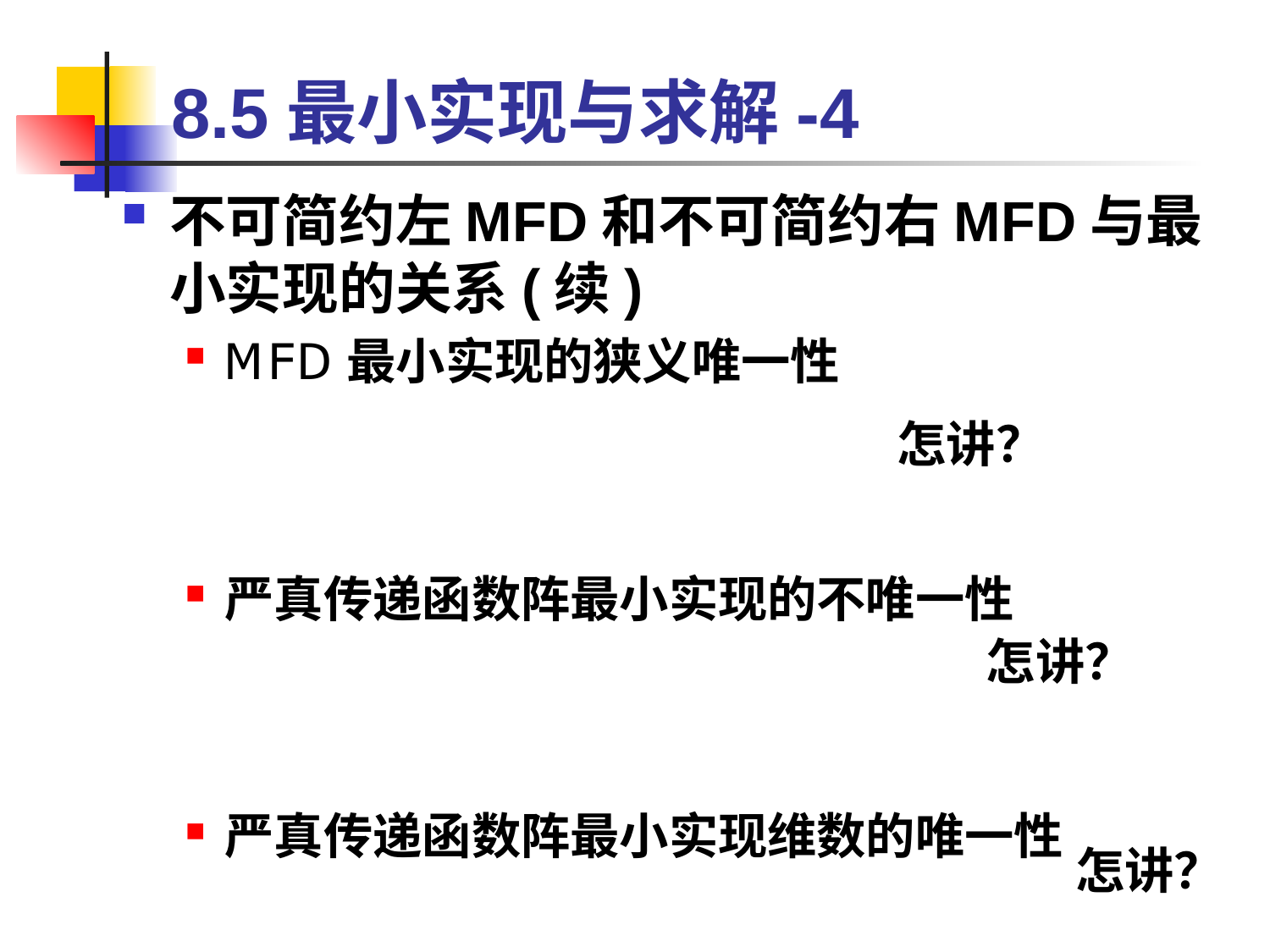

# 8.5最小实现与求解-4
不可简约左MFD和不可简约右MFD与最小实现的关系(续)
MFD最小实现的狭义唯一性

严真传递函数阵最小实现的不唯一性

严真传递函数阵最小实现维数的唯一性
怎讲？
怎讲？
怎讲？